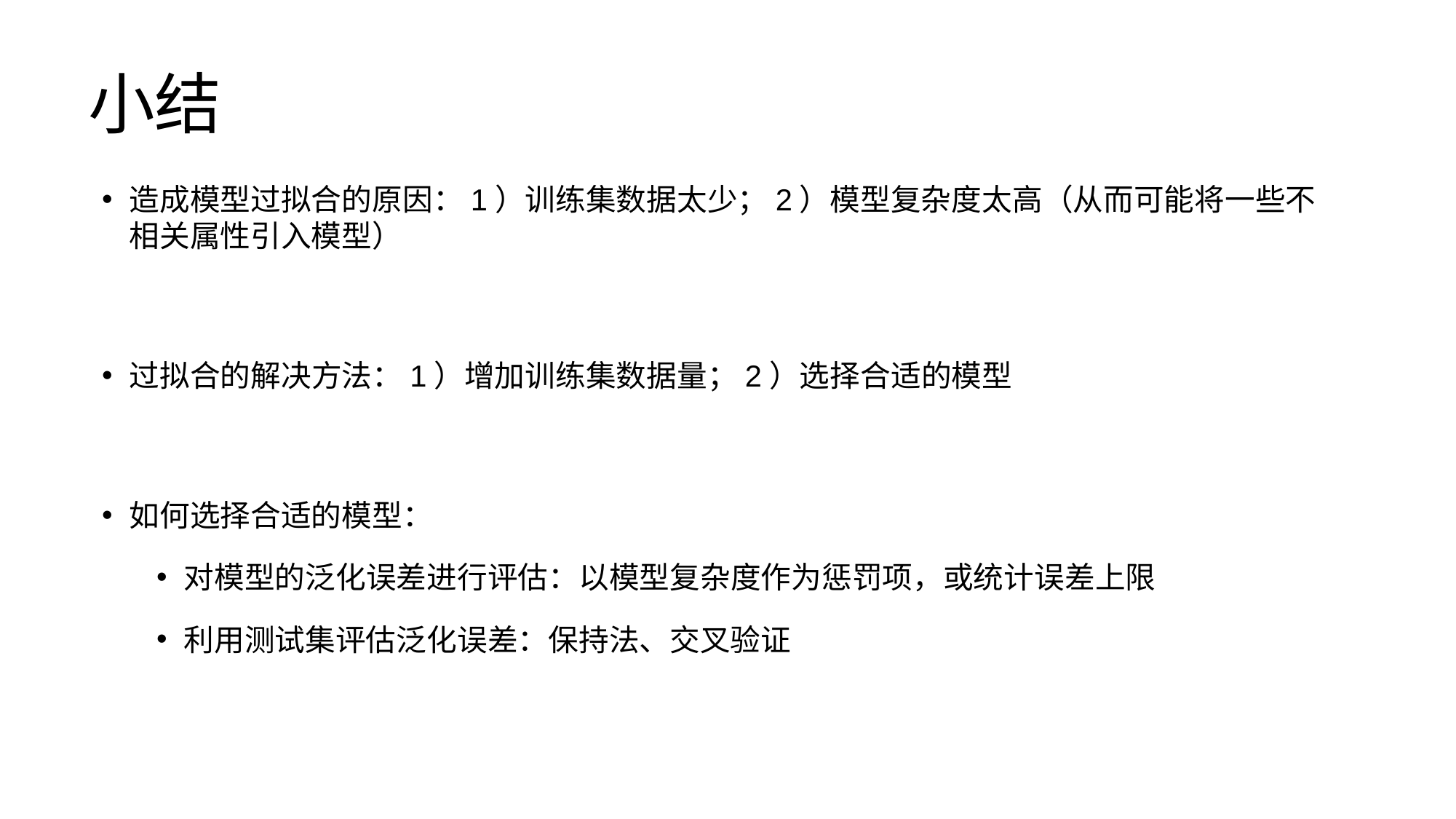

# 小结
造成模型过拟合的原因：1）训练集数据太少；2）模型复杂度太高（从而可能将一些不相关属性引入模型）

过拟合的解决方法：1）增加训练集数据量；2）选择合适的模型

如何选择合适的模型：
对模型的泛化误差进行评估：以模型复杂度作为惩罚项，或统计误差上限
利用测试集评估泛化误差：保持法、交叉验证